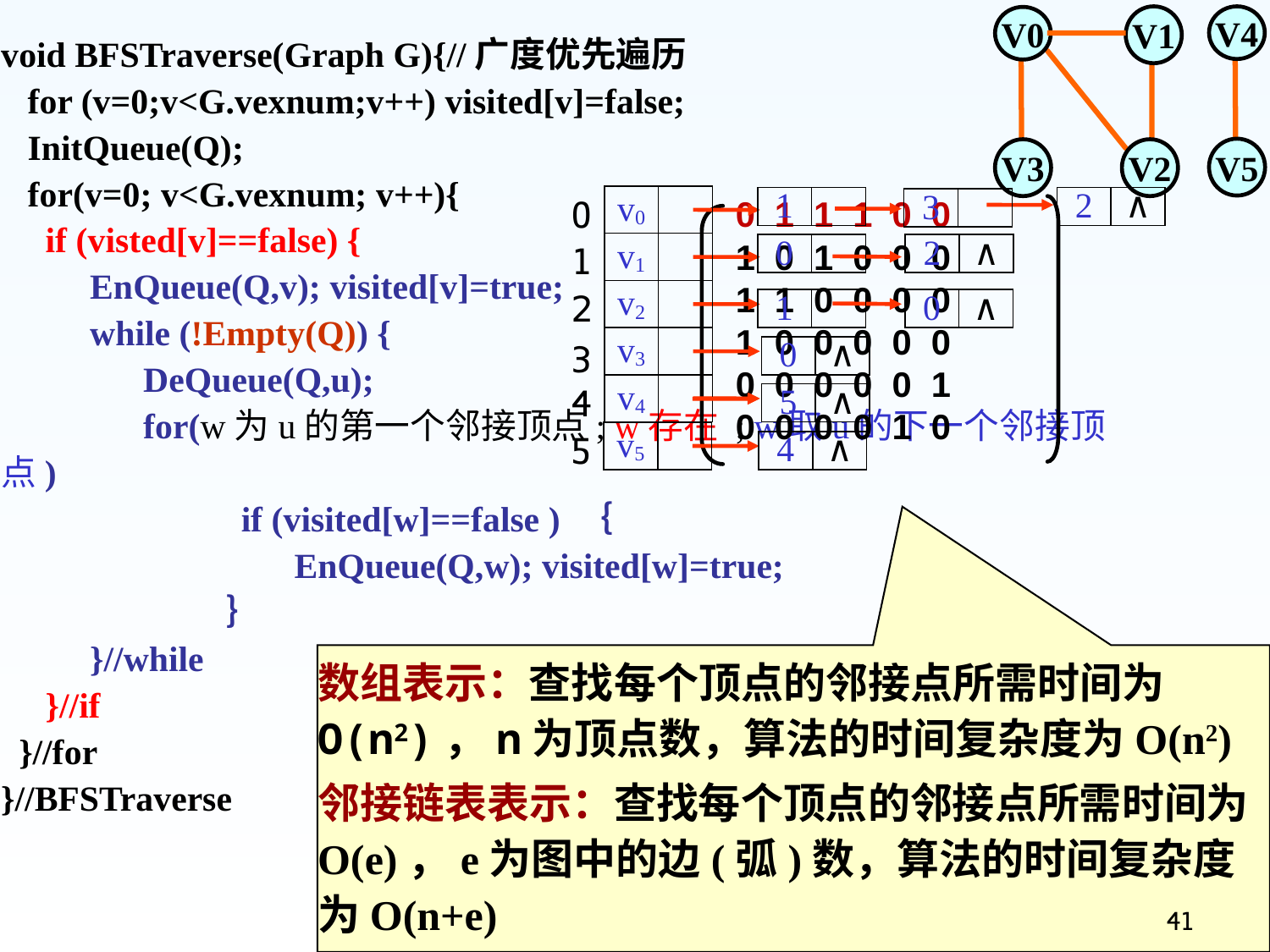

V1
V4
V0

V5
V3
V2
void BFSTraverse(Graph G){//广度优先遍历
   for (v=0;v<G.vexnum;v++) visited[v]=false;
   InitQueue(Q);
   for(v=0; v<G.vexnum; v++){
     if (visted[v]==false) {
          EnQueue(Q,v); visited[v]=true;
          while (!Empty(Q)) {
                DeQueue(Q,u);
                for(w为u的第一个邻接顶点; w存在 ; w取u的下一个邻接顶点)
                           if (visited[w]==false ) ｛
                                 EnQueue(Q,w); visited[w]=true;
                           ｝
          }//while
     }//if
  }//for
}//BFSTraverse
0
v0

1

2
∧
3

1
v1

0

2
∧

2
v2

1

0
∧

v3

3
0
∧

4
v4

5
∧

v5

5
4
∧

0  1  1  1  0  0
1  0  1  0  0  0
1  1  0  0  0  0
1  0  0  0  0  0
0  0  0  0  0  1
0  0  0  0  1  0

数组表示：查找每个顶点的邻接点所需时间为O(n2)，n为顶点数，算法的时间复杂度为O(n2)
邻接链表表示：查找每个顶点的邻接点所需时间为O(e)，e为图中的边(弧)数，算法的时间复杂度为O(n+e)
41